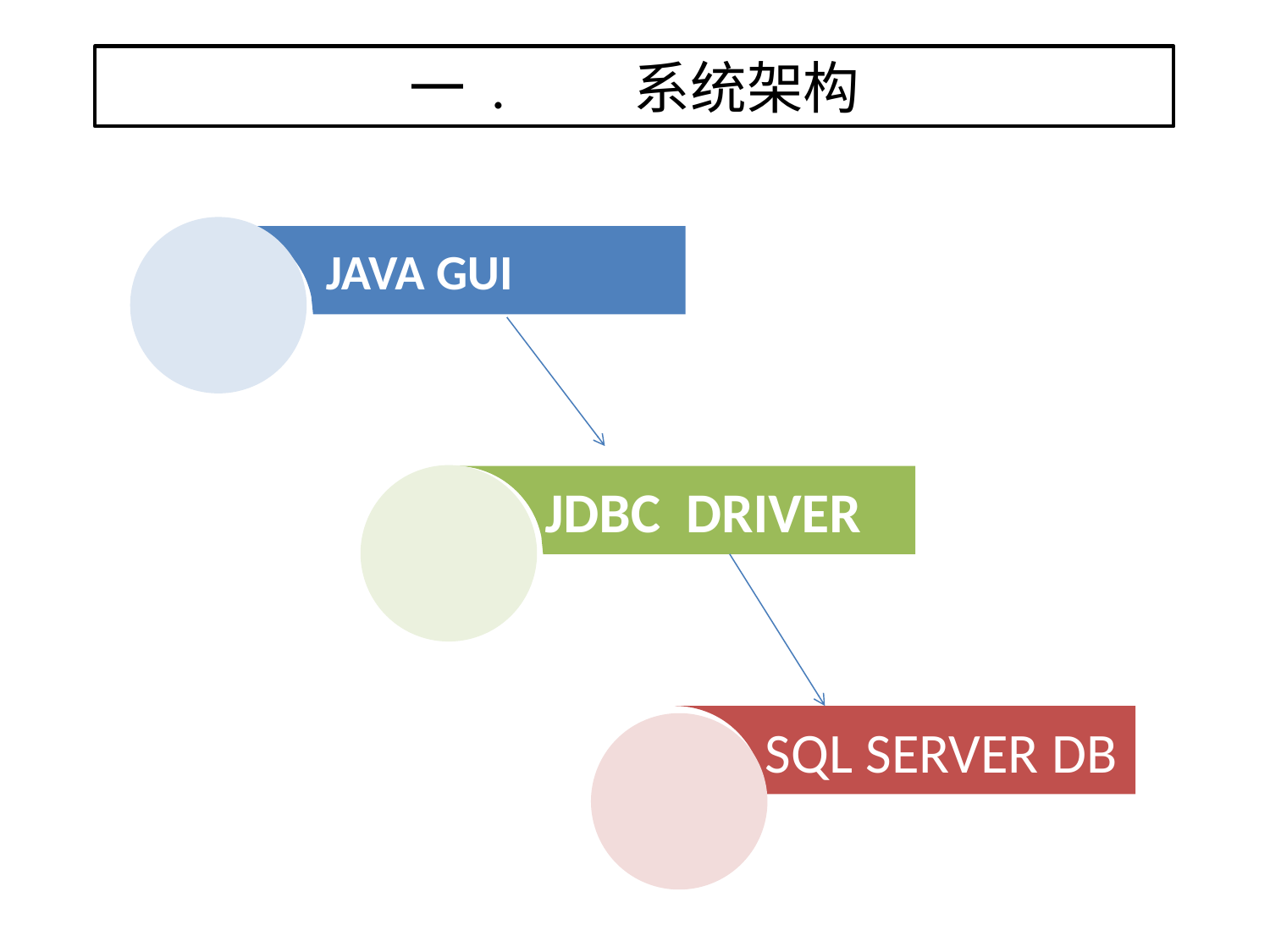

一 .         系统架构

 JAVA GUI

JDBC  DRIVER
SQL SERVER DB